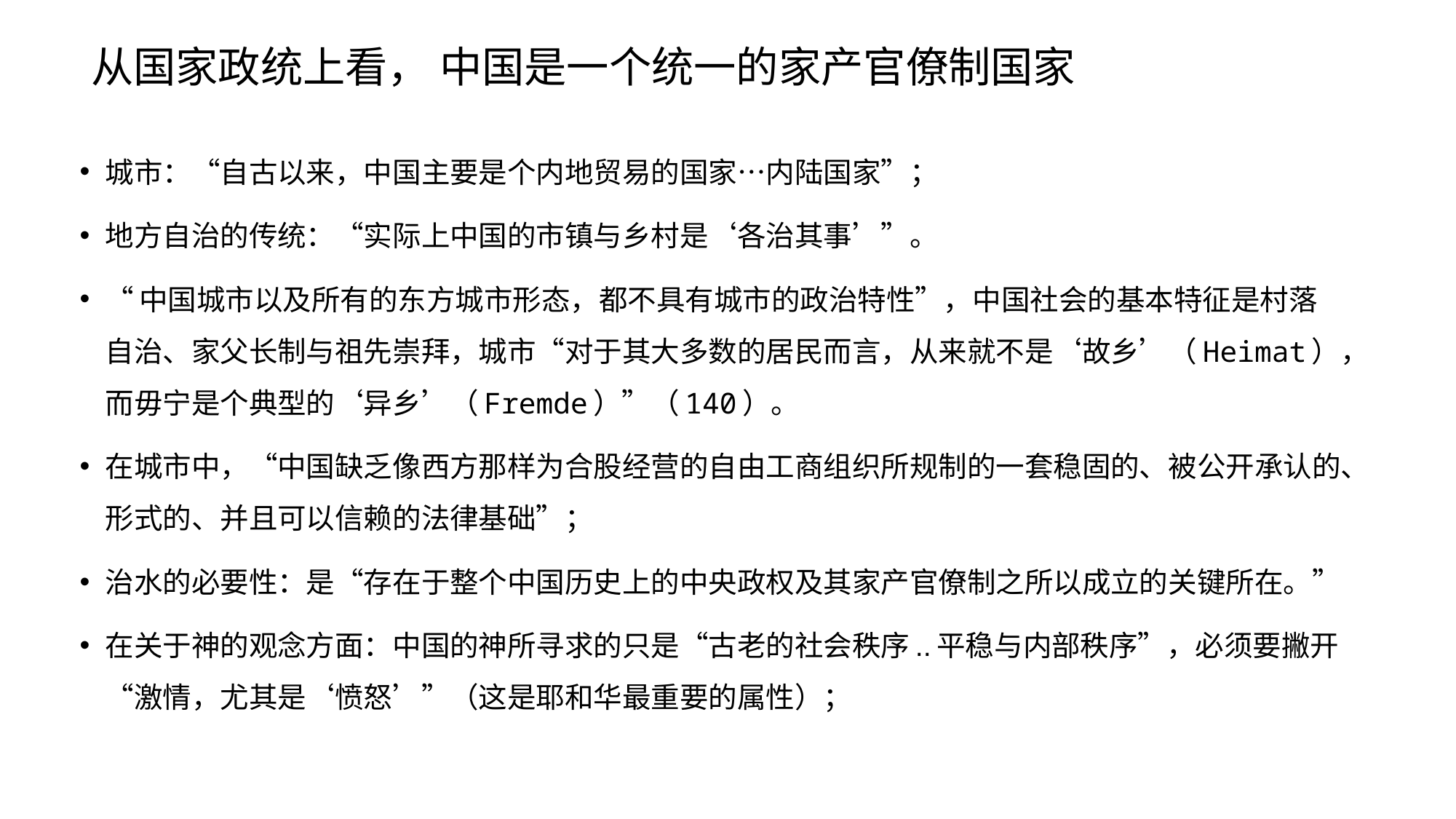

# 从国家政统上看， 中国是一个统一的家产官僚制国家
城市：“自古以来，中国主要是个内地贸易的国家…内陆国家”；
地方自治的传统：“实际上中国的市镇与乡村是‘各治其事’”。
“中国城市以及所有的东方城市形态，都不具有城市的政治特性”，中国社会的基本特征是村落自治、家父长制与祖先崇拜，城市“对于其大多数的居民而言，从来就不是‘故乡’（Heimat），而毋宁是个典型的‘异乡’（Fremde）”（140）。
在城市中，“中国缺乏像西方那样为合股经营的自由工商组织所规制的一套稳固的、被公开承认的、形式的、并且可以信赖的法律基础”；
治水的必要性：是“存在于整个中国历史上的中央政权及其家产官僚制之所以成立的关键所在。”
在关于神的观念方面：中国的神所寻求的只是“古老的社会秩序..平稳与内部秩序”，必须要撇开“激情，尤其是‘愤怒’”（这是耶和华最重要的属性）；